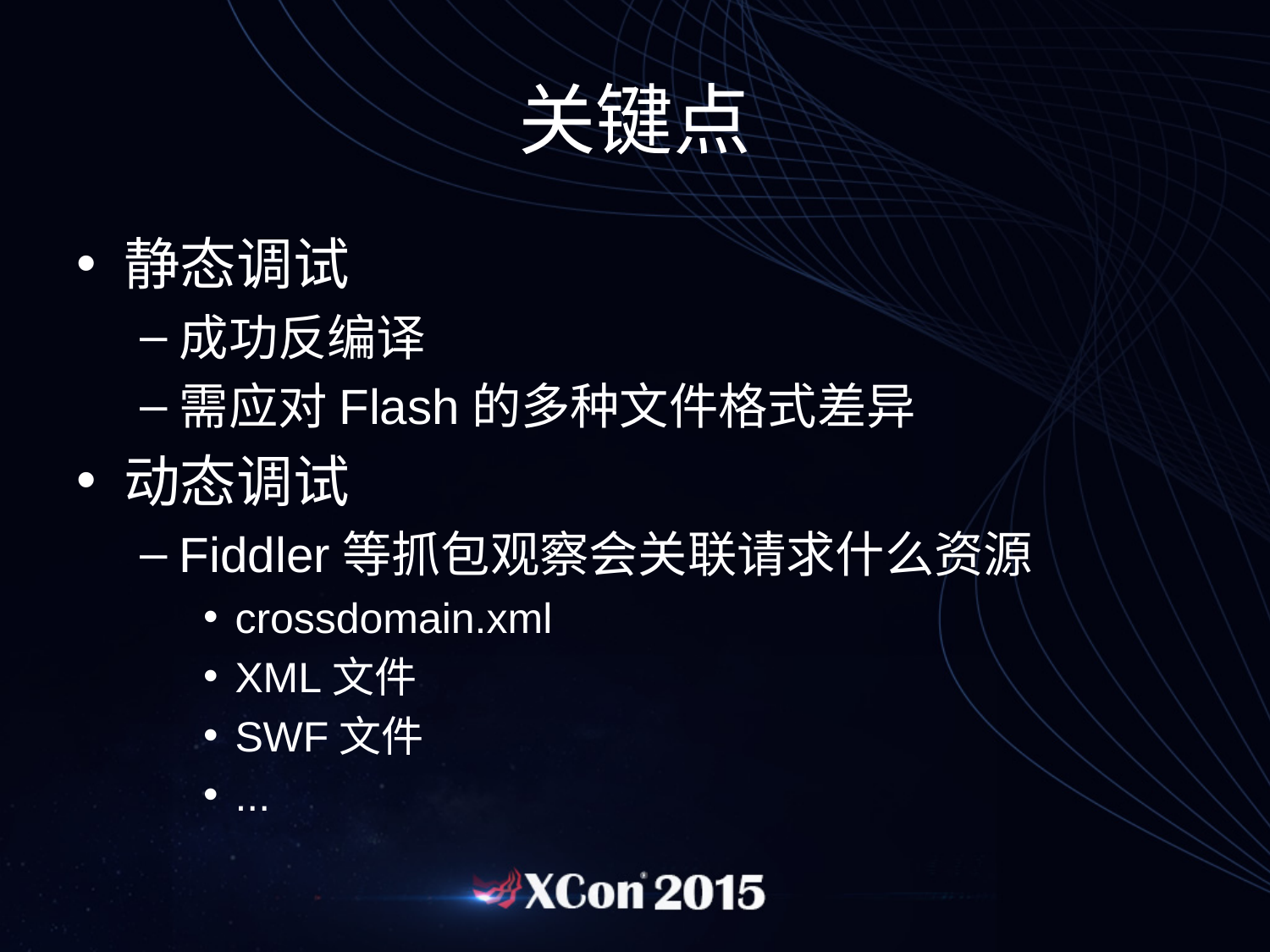

# 关键点
静态调试
成功反编译
需应对Flash的多种文件格式差异
动态调试
Fiddler等抓包观察会关联请求什么资源
crossdomain.xml
XML文件
SWF文件
...